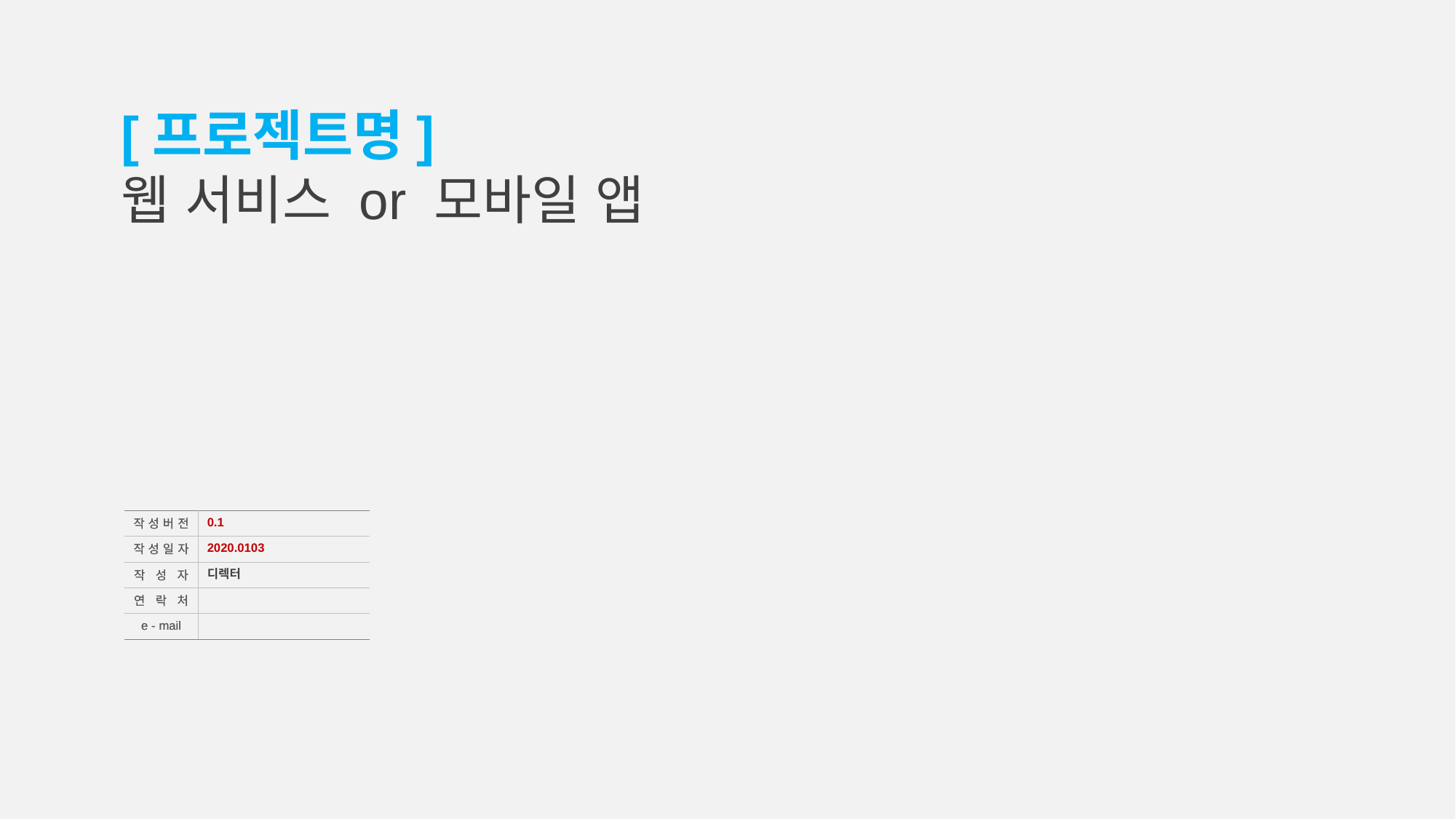

[프로젝트명]
웹 서비스 or 모바일 앱
0.1
2020.0103
디렉터